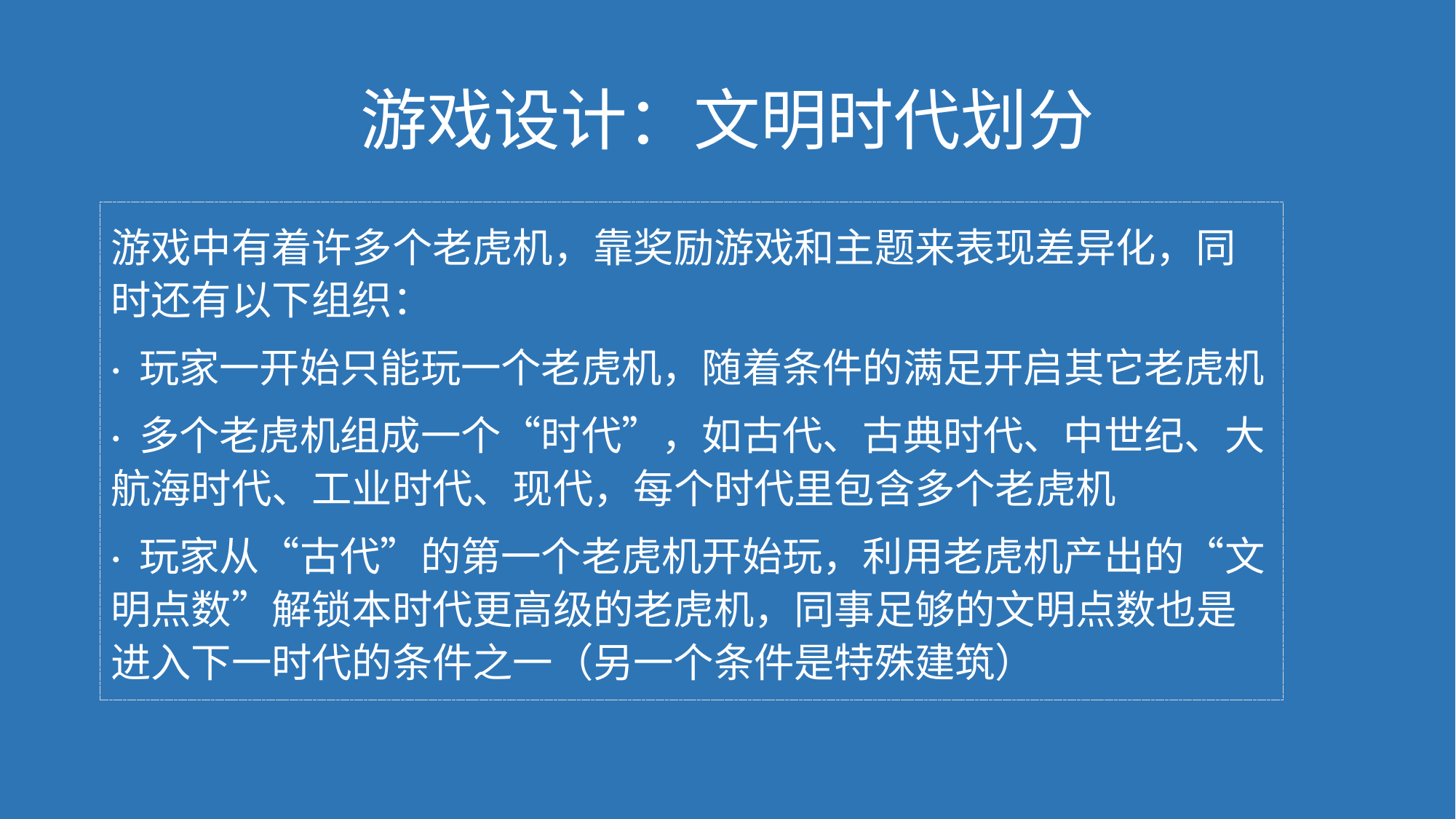

游戏设计：文明时代划分
游戏中有着许多个老虎机，靠奖励游戏和主题来表现差异化，同时还有以下组织：
· 玩家一开始只能玩一个老虎机，随着条件的满足开启其它老虎机
· 多个老虎机组成一个“时代”，如古代、古典时代、中世纪、大航海时代、工业时代、现代，每个时代里包含多个老虎机
· 玩家从“古代”的第一个老虎机开始玩，利用老虎机产出的“文明点数”解锁本时代更高级的老虎机，同事足够的文明点数也是进入下一时代的条件之一（另一个条件是特殊建筑）